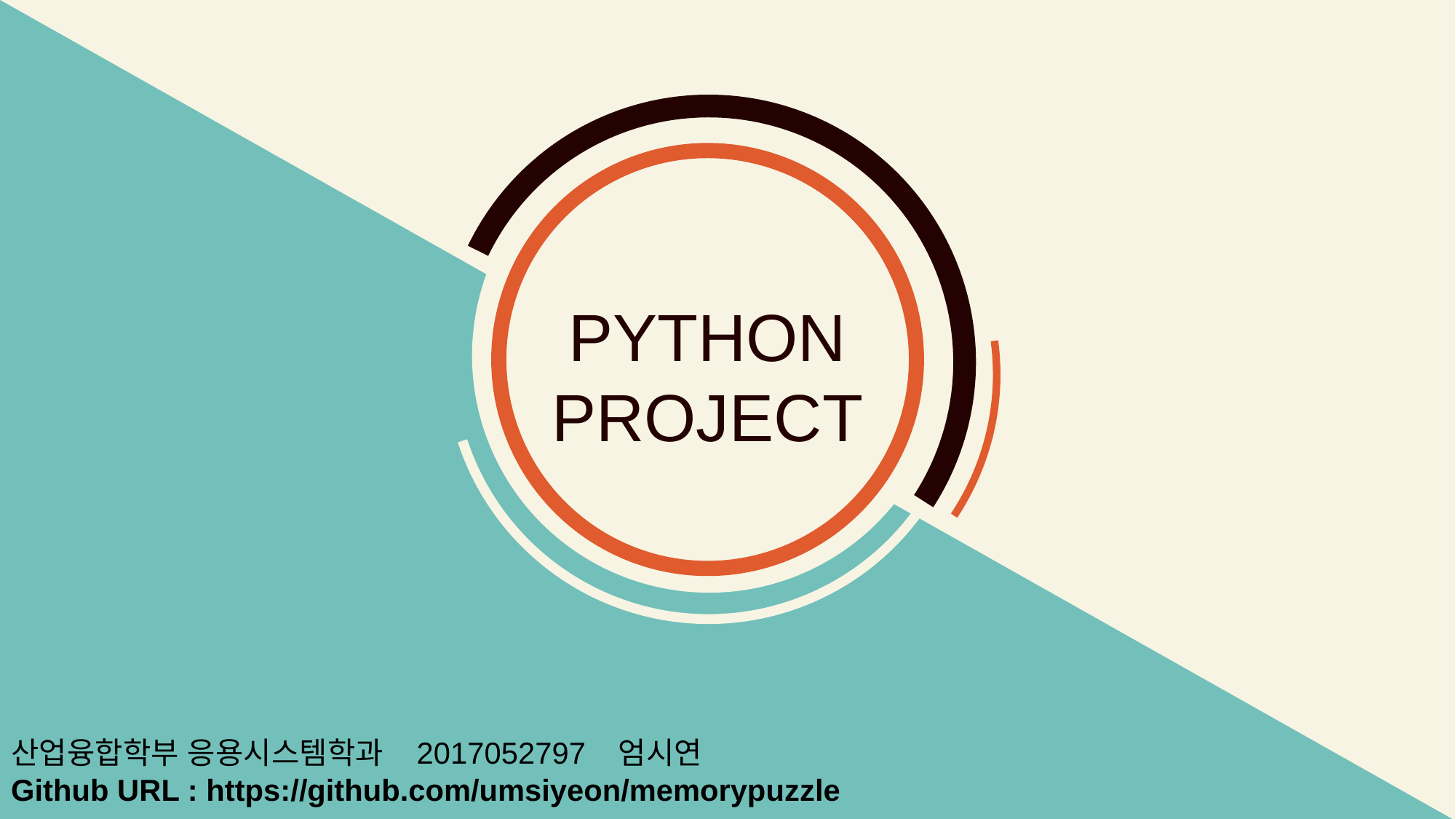

PYTHON
PROJECT
산업융합학부 응용시스템학과   2017052797   엄시연
Github URL : https://github.com/umsiyeon/memorypuzzle